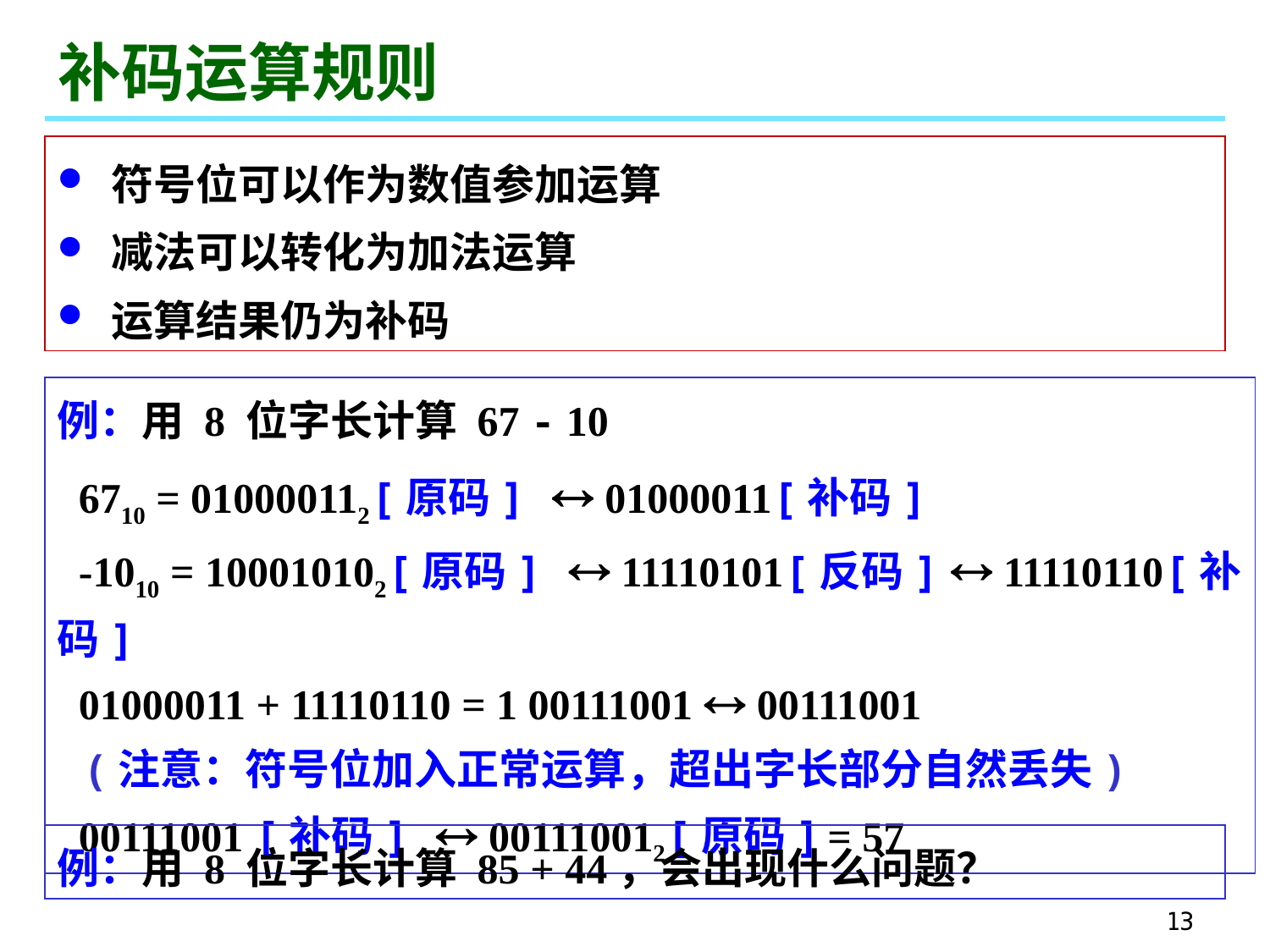

# 补码运算规则
 符号位可以作为数值参加运算
 减法可以转化为加法运算
 运算结果仍为补码
例：用 8 位字长计算 67 - 10
  6710 = 010000112[原码] ↔ 01000011[补码]
  -1010 = 100010102[原码] ↔ 11110101[反码] ↔ 11110110[补码]
  01000011 + 11110110 = 1 00111001 ↔ 00111001
 (注意：符号位加入正常运算，超出字长部分自然丢失)
  00111001 [补码] ↔ 001110012[原码] = 57
例：用 8 位字长计算 85 + 44，会出现什么问题？
13